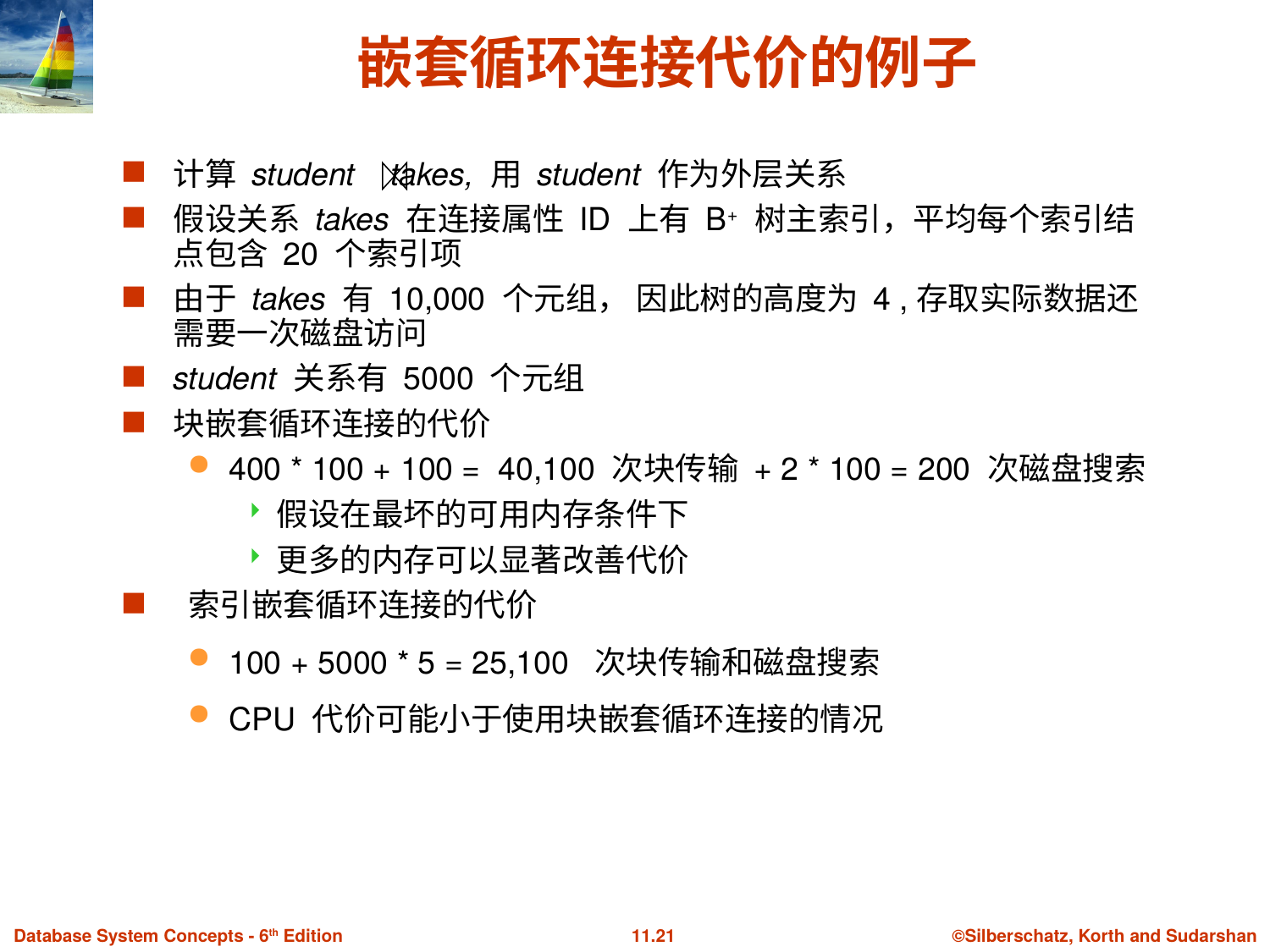

# 嵌套循环连接代价的例子
计算 student    takes, 用 student 作为外层关系
假设关系 takes 在连接属性 ID 上有 B+ 树主索引，平均每个索引结点包含 20 个索引项
由于 takes 有 10,000 个元组， 因此树的高度为 4 ,存取实际数据还需要一次磁盘访问
student 关系有 5000 个元组
块嵌套循环连接的代价
400 * 100 + 100 =  40,100 次块传输 + 2 * 100 = 200 次磁盘搜索
假设在最坏的可用内存条件下
更多的内存可以显著改善代价
 索引嵌套循环连接的代价
100 + 5000 * 5 = 25,100  次块传输和磁盘搜索
CPU 代价可能小于使用块嵌套循环连接的情况